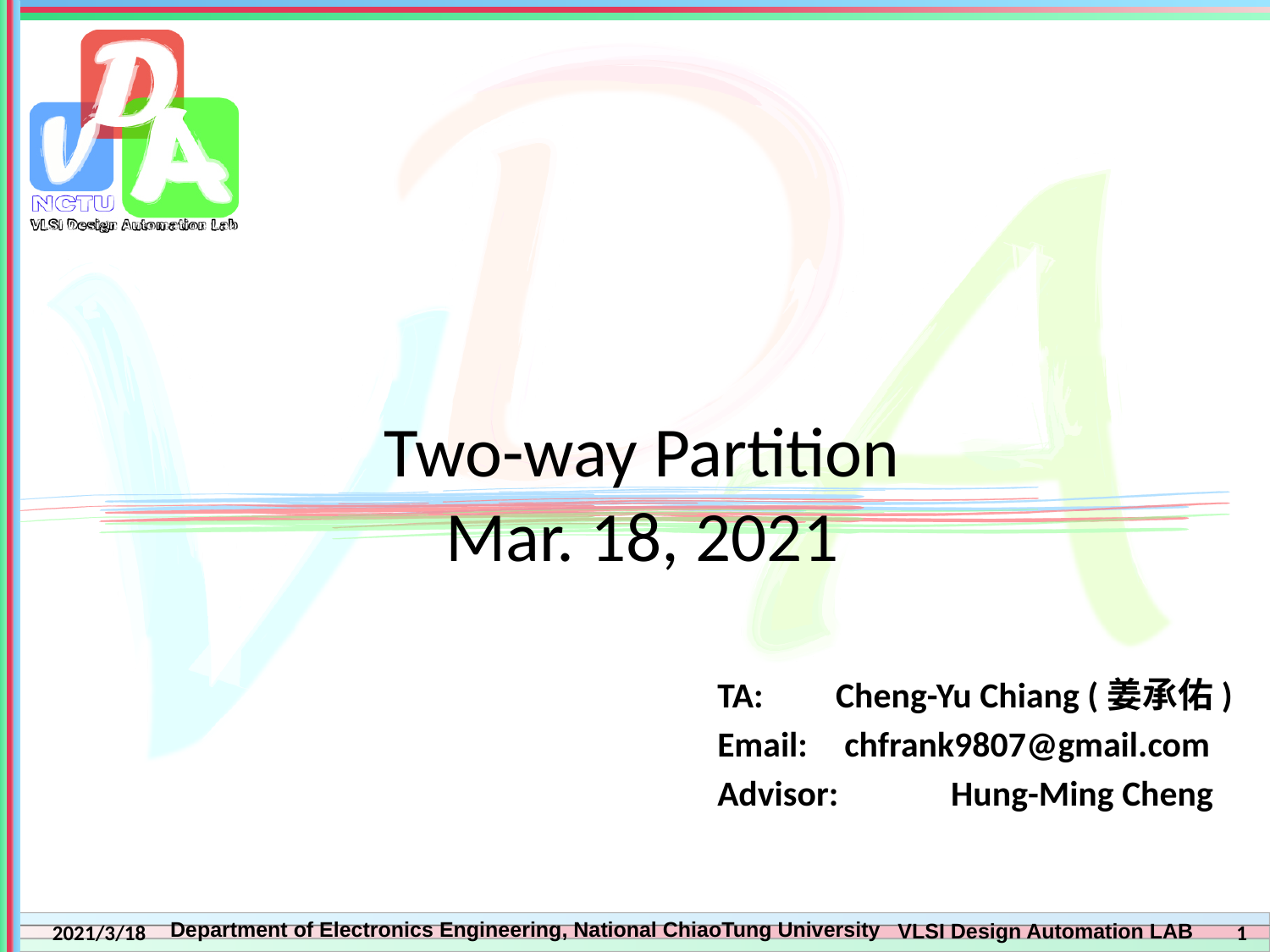

# Two-way Partition Mar. 18, 2021
TA:         Cheng-Yu Chiang (姜承佑)
Email:	chfrank9807@gmail.com
Advisor:              Hung-Ming Cheng
1
2021/3/18